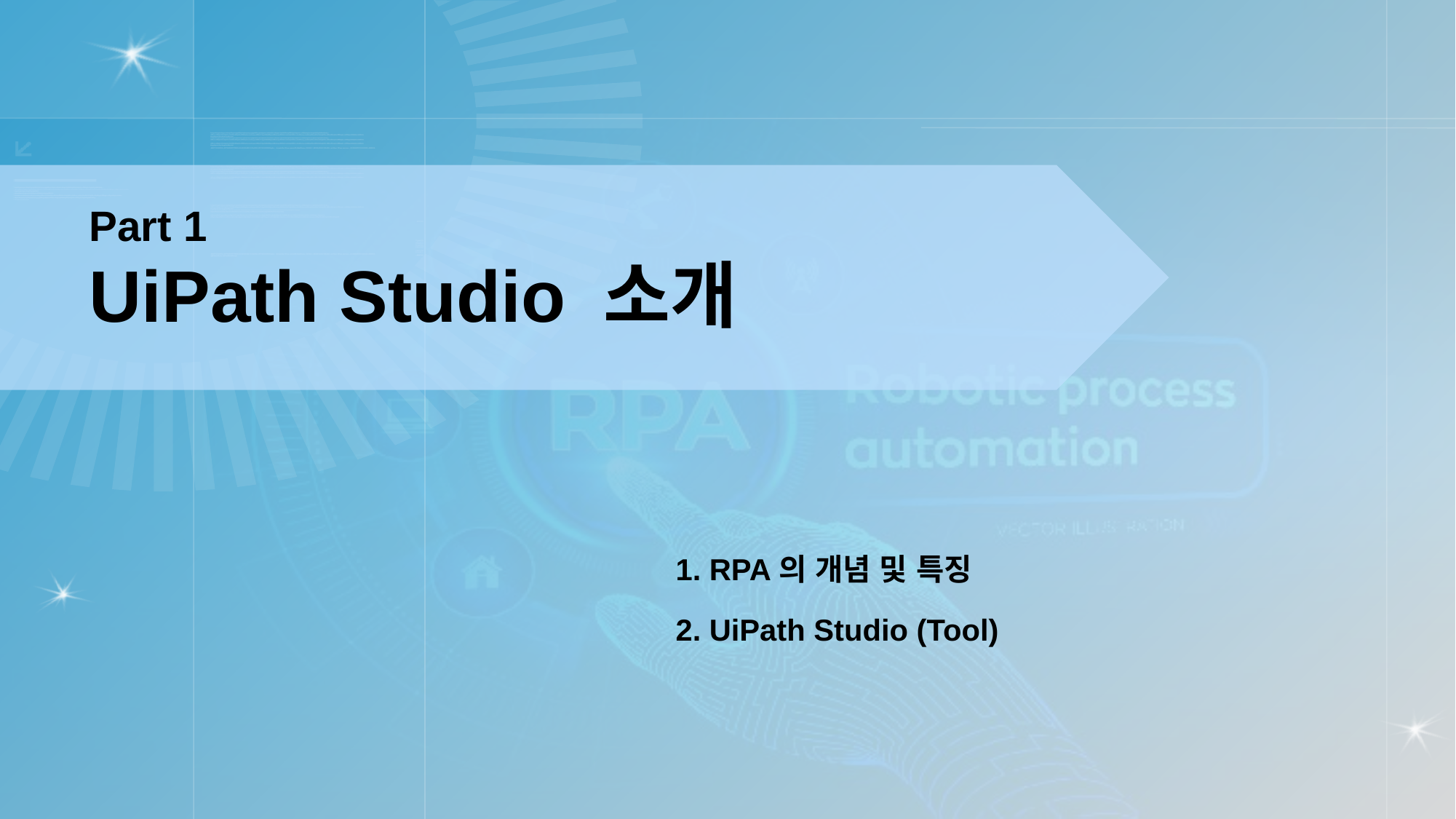

Part 1
UiPath Studio 소개
1. RPA의 개념 및 특징
2. UiPath Studio (Tool)